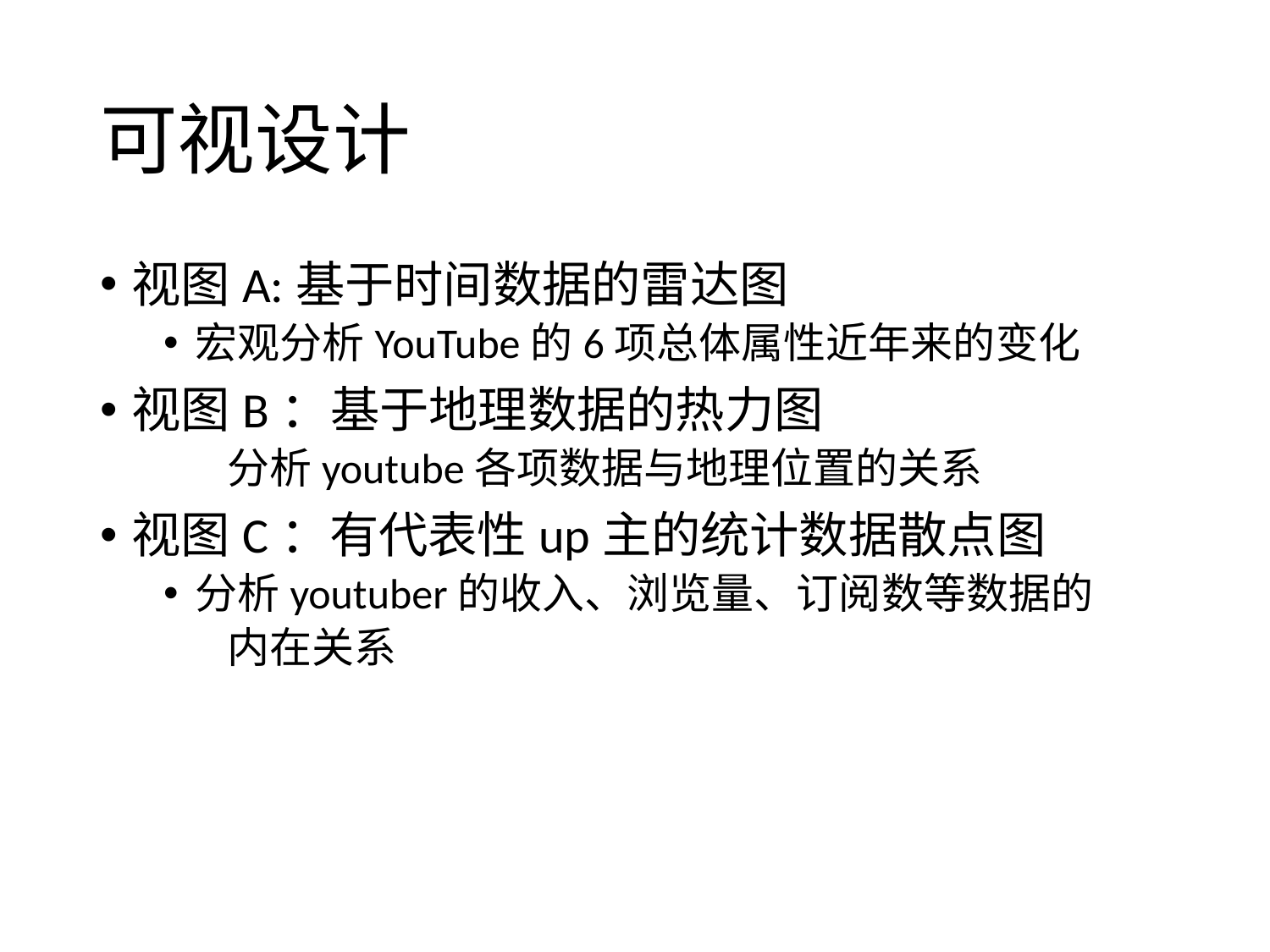

# 可视设计
视图A:基于时间数据的雷达图
宏观分析YouTube的6项总体属性近年来的变化
视图B：基于地理数据的热力图
分析youtube各项数据与地理位置的关系
视图C：有代表性up主的统计数据散点图
分析youtuber的收入、浏览量、订阅数等数据的
内在关系